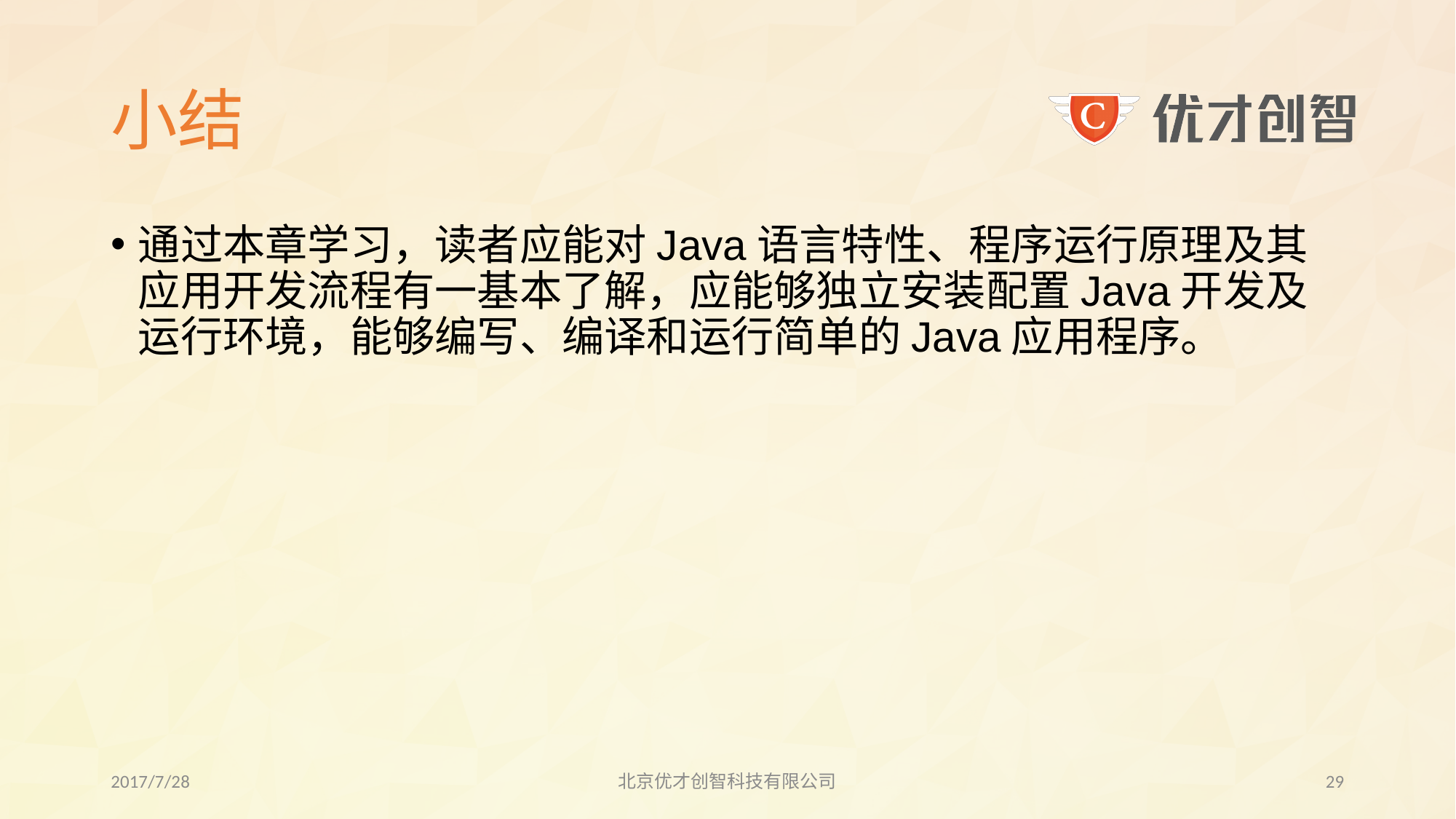

# 小结
通过本章学习，读者应能对Java语言特性、程序运行原理及其应用开发流程有一基本了解，应能够独立安装配置Java开发及运行环境，能够编写、编译和运行简单的Java应用程序。
2017/7/28
北京优才创智科技有限公司
29